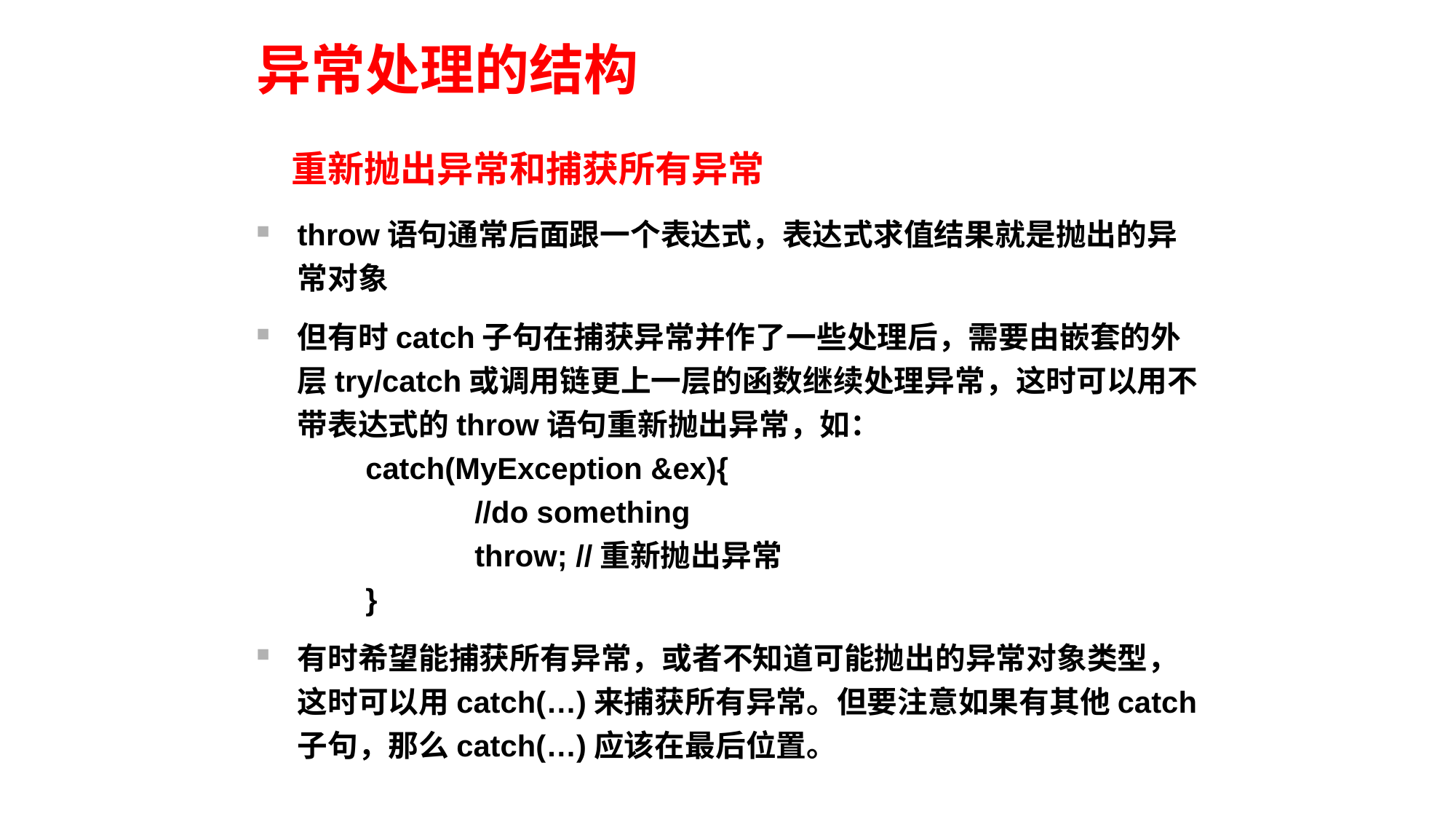

# 异常处理的结构
重新抛出异常和捕获所有异常
throw语句通常后面跟一个表达式，表达式求值结果就是抛出的异常对象
但有时catch子句在捕获异常并作了一些处理后，需要由嵌套的外层try/catch或调用链更上一层的函数继续处理异常，这时可以用不带表达式的throw语句重新抛出异常，如：
	catch(MyException &ex){
		//do something
		throw; //重新抛出异常
	}
有时希望能捕获所有异常，或者不知道可能抛出的异常对象类型，这时可以用catch(…)来捕获所有异常。但要注意如果有其他catch子句，那么catch(…)应该在最后位置。